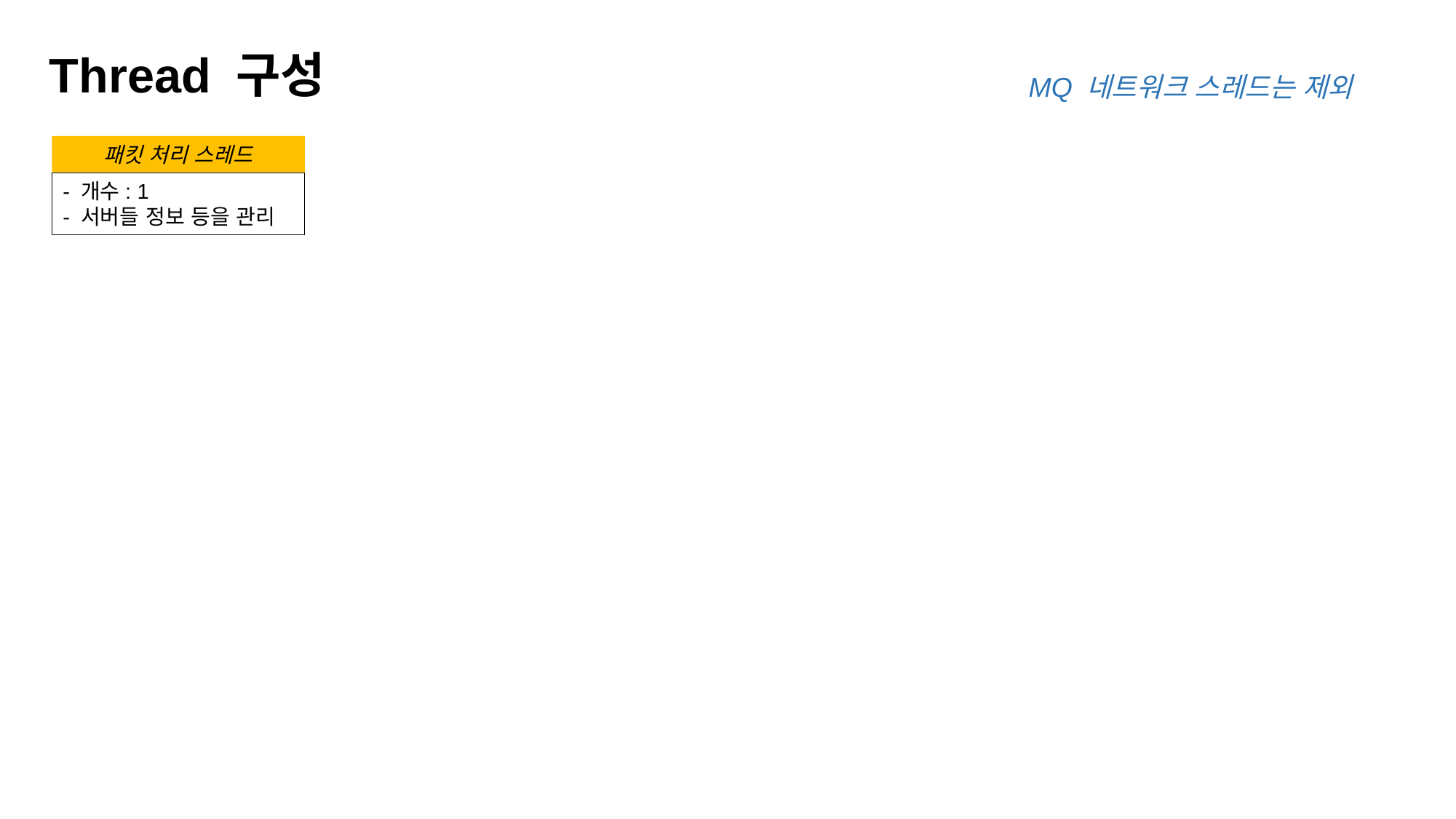

Thread 구성
MQ 네트워크 스레드는 제외
패킷 처리 스레드
- 개수: 1
- 서버들 정보 등을 관리